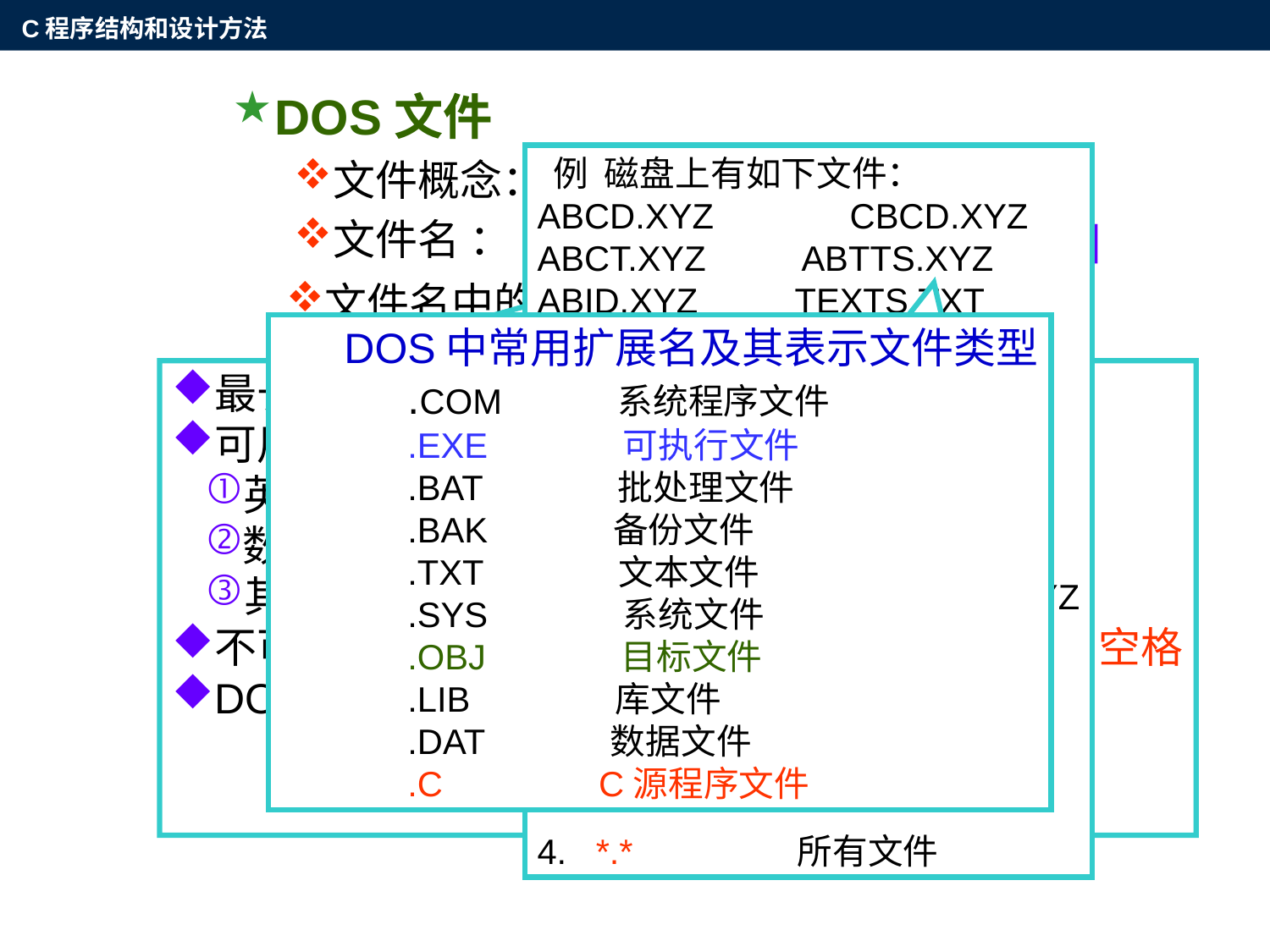

C程序结构和设计方法
DOS文件
文件概念：存储在磁盘上的一组相关信息
文件名 ： 〈文件标识符〉[.〈扩展名〉]
 例  磁盘上有如下文件：
ABCD.XYZ	      CBCD.XYZ
ABCT.XYZ          ABTTS.XYZ
ABID.XYZ          TEXTS.TXT
ABYD.TXT         ABCD.BAS

1.  ?B?D.XYZ         2.  AB*.XYZ
ABCD.XYZ                ABCD.XYZ
ABID.XYZ                 ABCT.XYZ
CBCD.XYZ                ABID.XYZ
                                    ABTTS.XYZ

3.  *.TXT
ABYD.TXT
TEXTS.TXT

4.   *.*                所有文件
文件名中的通配符
用途：指定文件组，避免重复操作
?  与  *
DOS中常用扩展名及其表示文件类型
.COM           系统程序文件
.EXE             可执行文件
.BAT             批处理文件
.BAK            备份文件
.TXT             文本文件
.SYS             系统文件
.OBJ             目标文件
.LIB              库文件
.DAT            数据文件
.C                C源程序文件
最长8个字符
可用字符：
英文字母
数字0~9
其它字符： $ @ _ ! # % & { } ( )等
不可用字符：“  .   /  \   [  ]  :  |   <  >  +  =  ;  ,  空格
DOS设备名：CON  LPT1   PRN  AUX  COM
                            NUL   A：~Z：

可省略
1~3个字符
表示文件类型